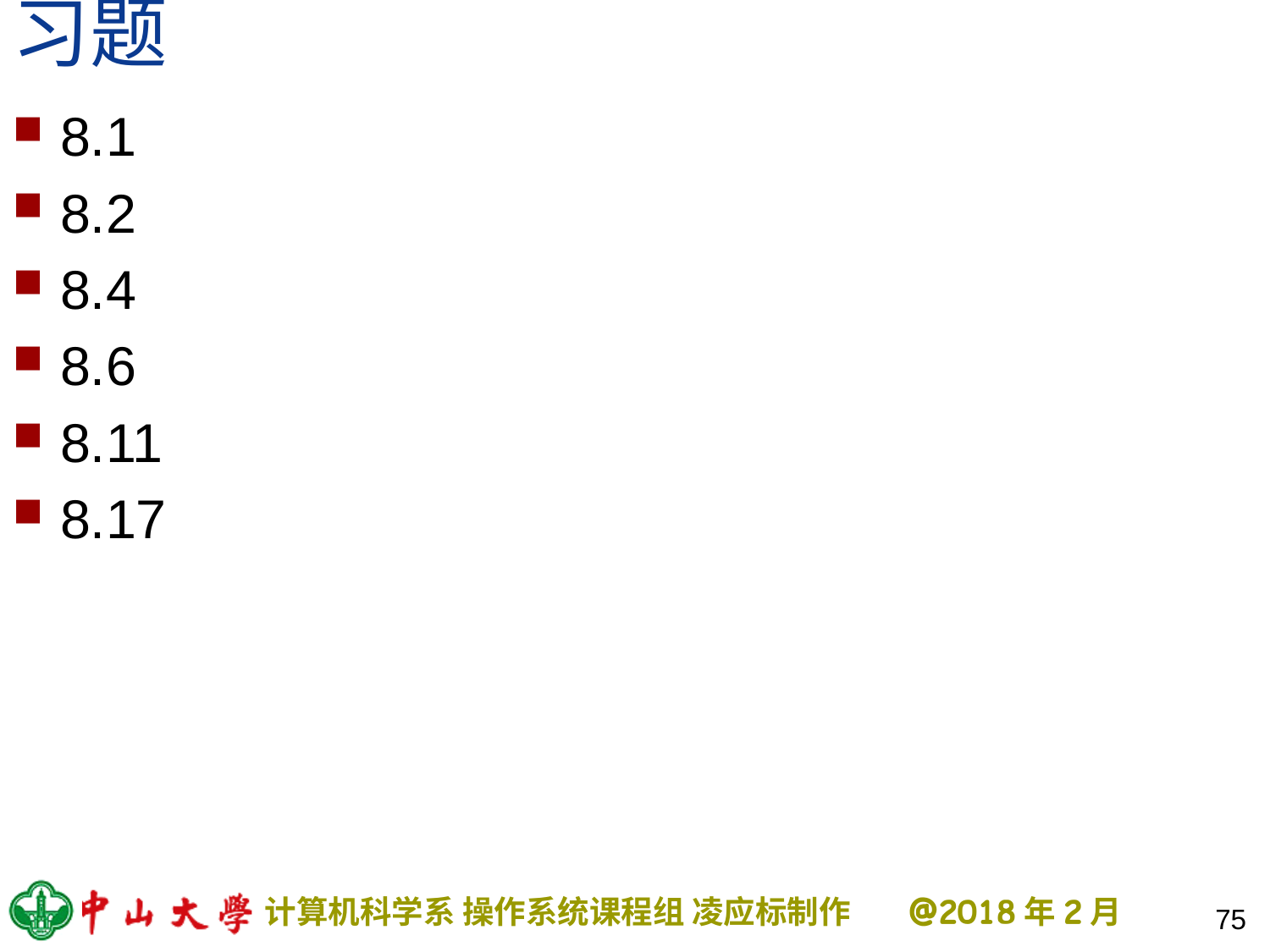

# 习题
8.1
8.2
8.4
8.6
8.11
8.17

75